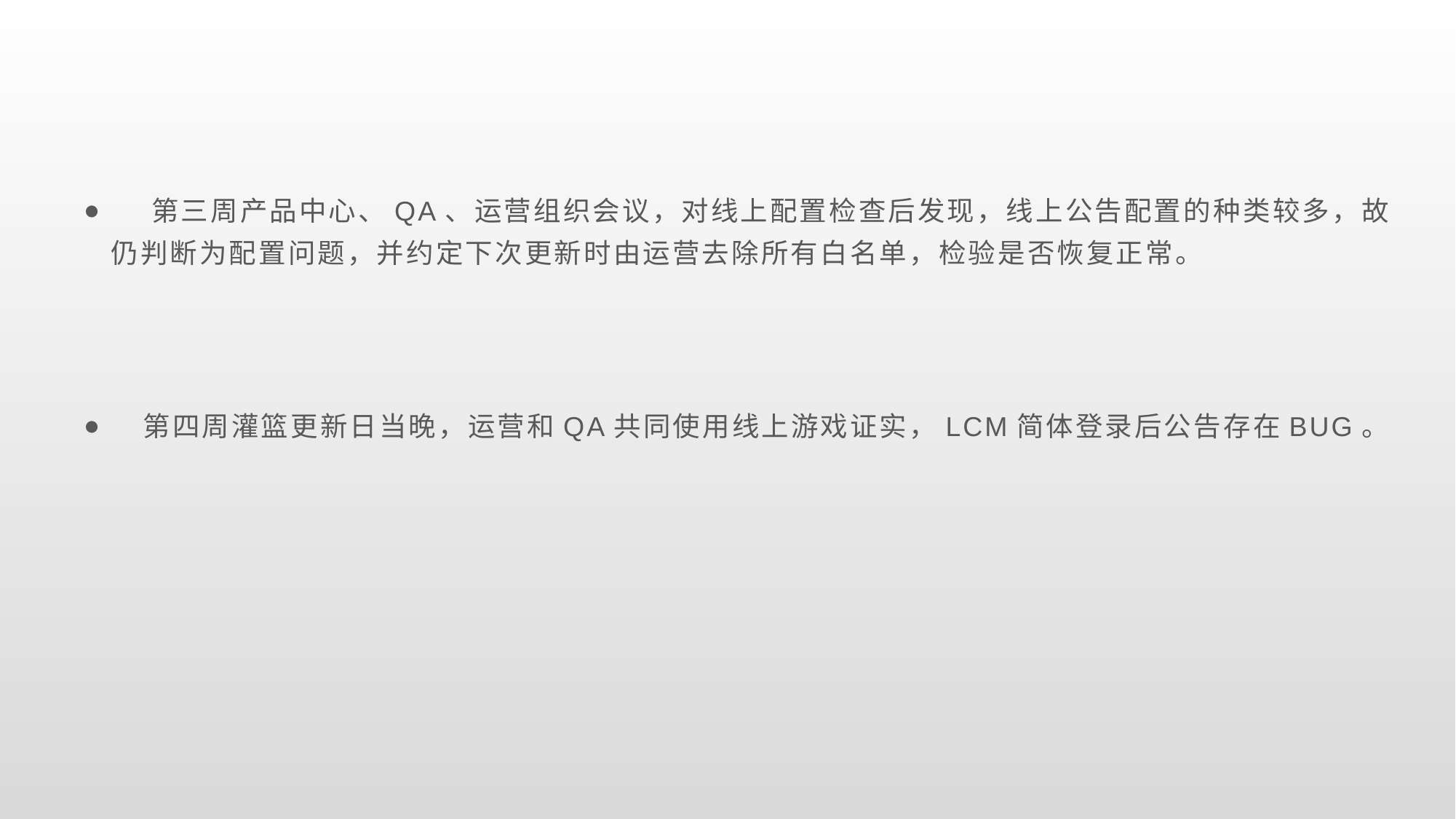

第三周产品中心、QA、运营组织会议，对线上配置检查后发现，线上公告配置的种类较多，故仍判断为配置问题，并约定下次更新时由运营去除所有白名单，检验是否恢复正常。

   第四周灌篮更新日当晚，运营和QA共同使用线上游戏证实，LCM简体登录后公告存在BUG。